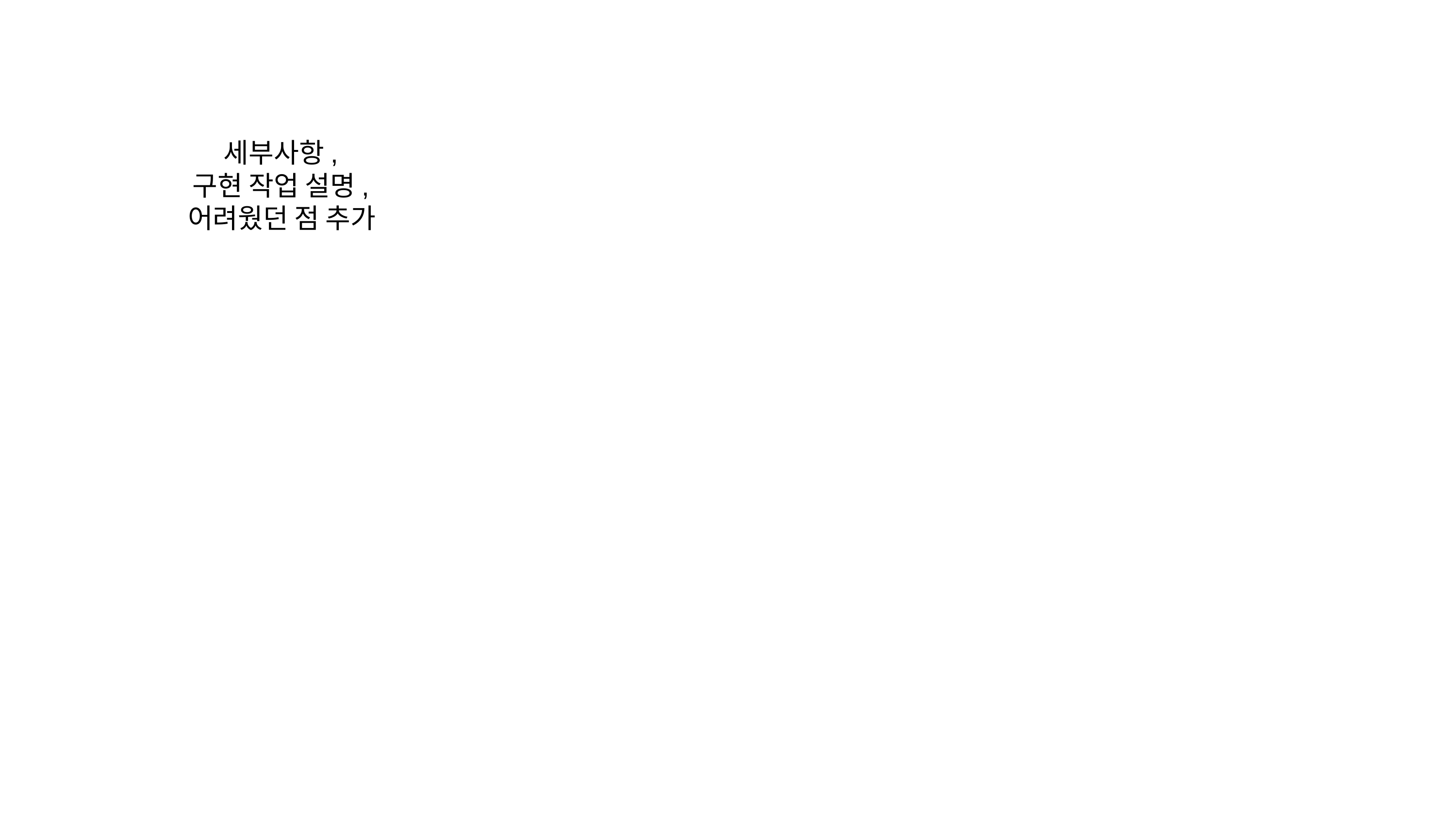

세부사항,
구현 작업 설명,
어려웠던 점 추가